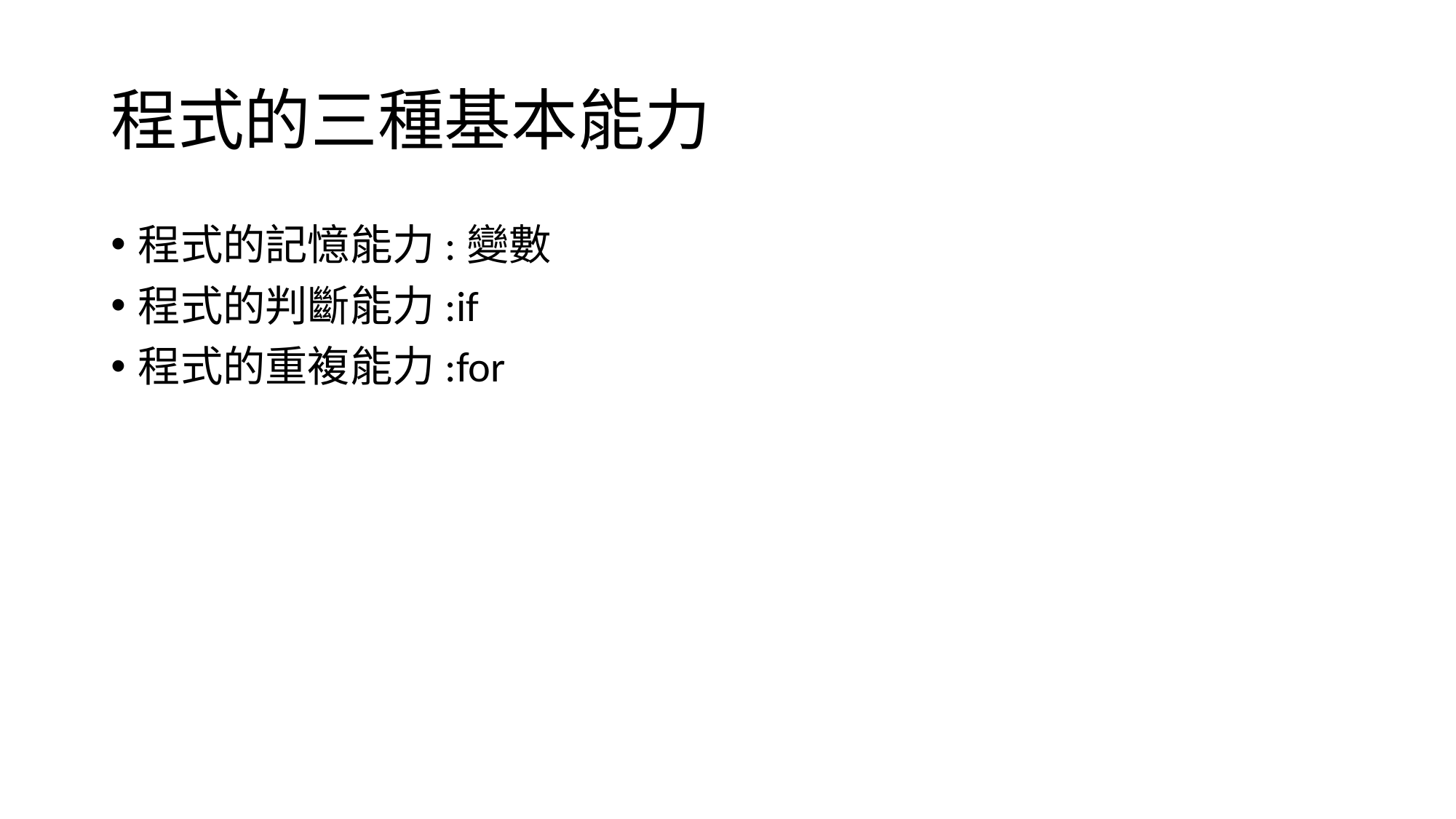

# 程式的三種基本能力
程式的記憶能力:變數
程式的判斷能力:if
程式的重複能力:for